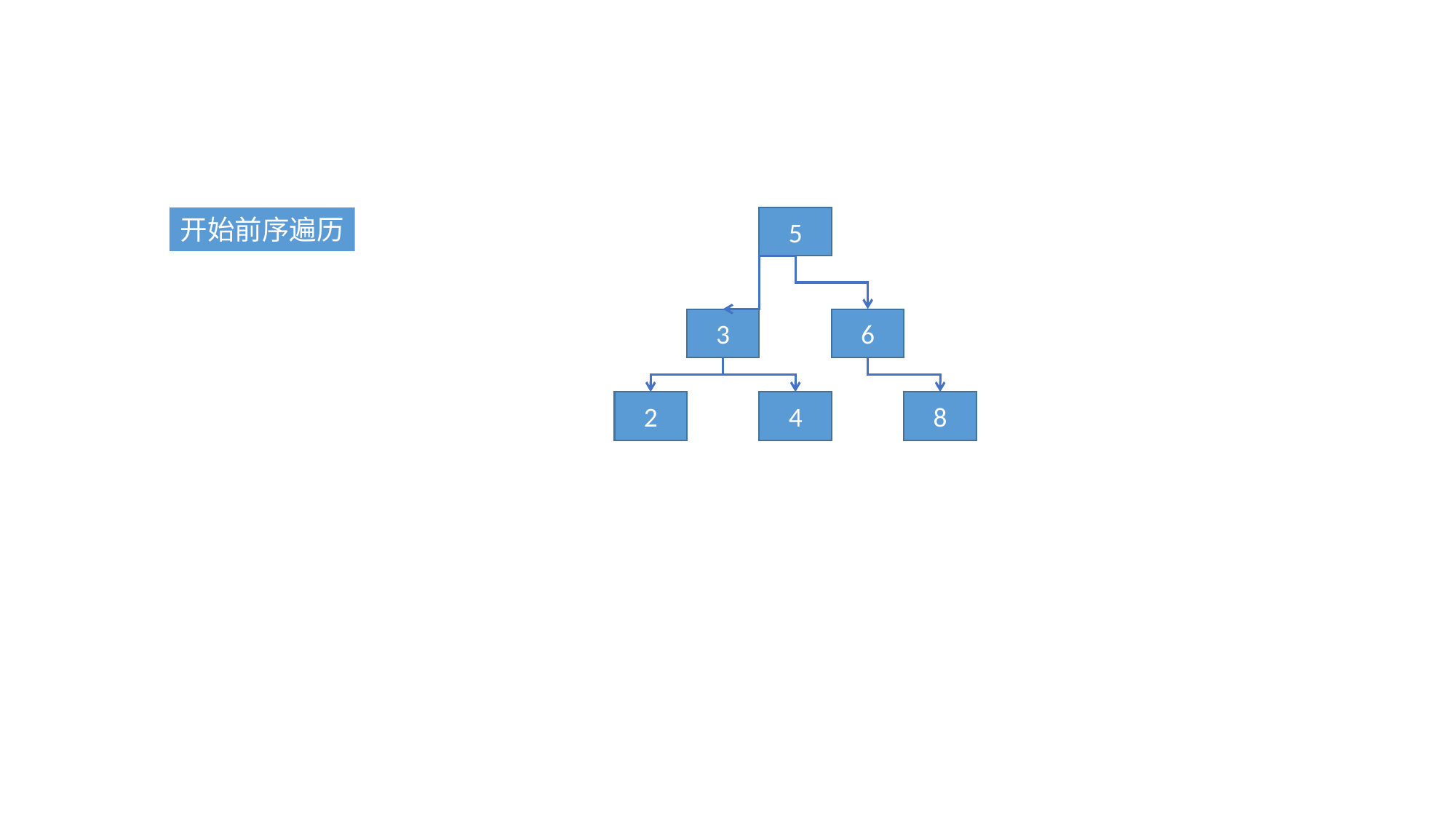

开始前序遍历
5
3
6
2
4
8